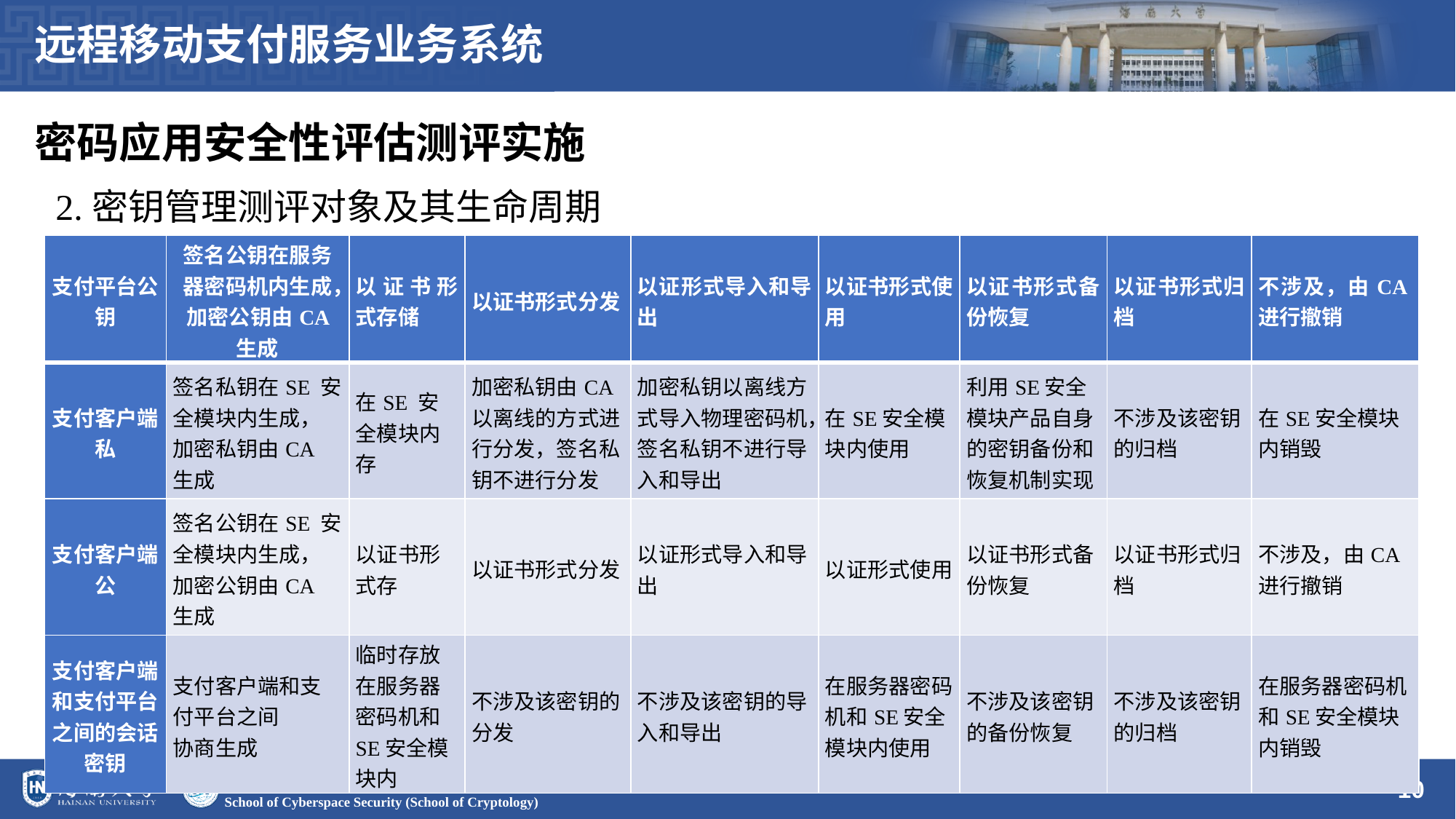

远程移动支付服务业务系统

密码应用安全性评估测评实施
2.密钥管理测评对象及其生命周期

| 支付平台公钥 | 签名公钥在服务器密码机内生成，加密公钥由CA 生成 | 以证书形式存储 | 以证书形式分发 | 以证形式导入和导出 | 以证书形式使用 | 以证书形式备份恢复 | 以证书形式归档 | 不涉及，由CA进行撤销 |
| --- | --- | --- | --- | --- | --- | --- | --- | --- |
| 支付客户端私 | 签名私钥在SE 安全模块内生成，加密私钥由CA 生成 | 在SE 安全模块内存 | 加密私钥由CA以离线的方式进行分发，签名私钥不进行分发 | 加密私钥以离线方式导入物理密码机，签名私钥不进行导入和导出 | 在SE安全模块内使用 | 利用SE安全模块产品自身的密钥备份和恢复机制实现 | 不涉及该密钥的归档 | 在SE安全模块内销毁 |
| 支付客户端公 | 签名公钥在SE 安全模块内生成，加密公钥由CA 生成 | 以证书形式存 | 以证书形式分发 | 以证形式导入和导出 | 以证形式使用 | 以证书形式备份恢复 | 以证书形式归档 | 不涉及，由CA进行撤销 |
| 支付客户端和支付平台之间的会话密钥 | 支付客户端和支付平台之间 协商生成 | 临时存放在服务器密码机和 SE安全模块内 | 不涉及该密钥的分发 | 不涉及该密钥的导入和导出 | 在服务器密码机和SE安全模块内使用 | 不涉及该密钥的备份恢复 | 不涉及该密钥的归档 | 在服务器密码机和SE安全模块内销毁 |
10